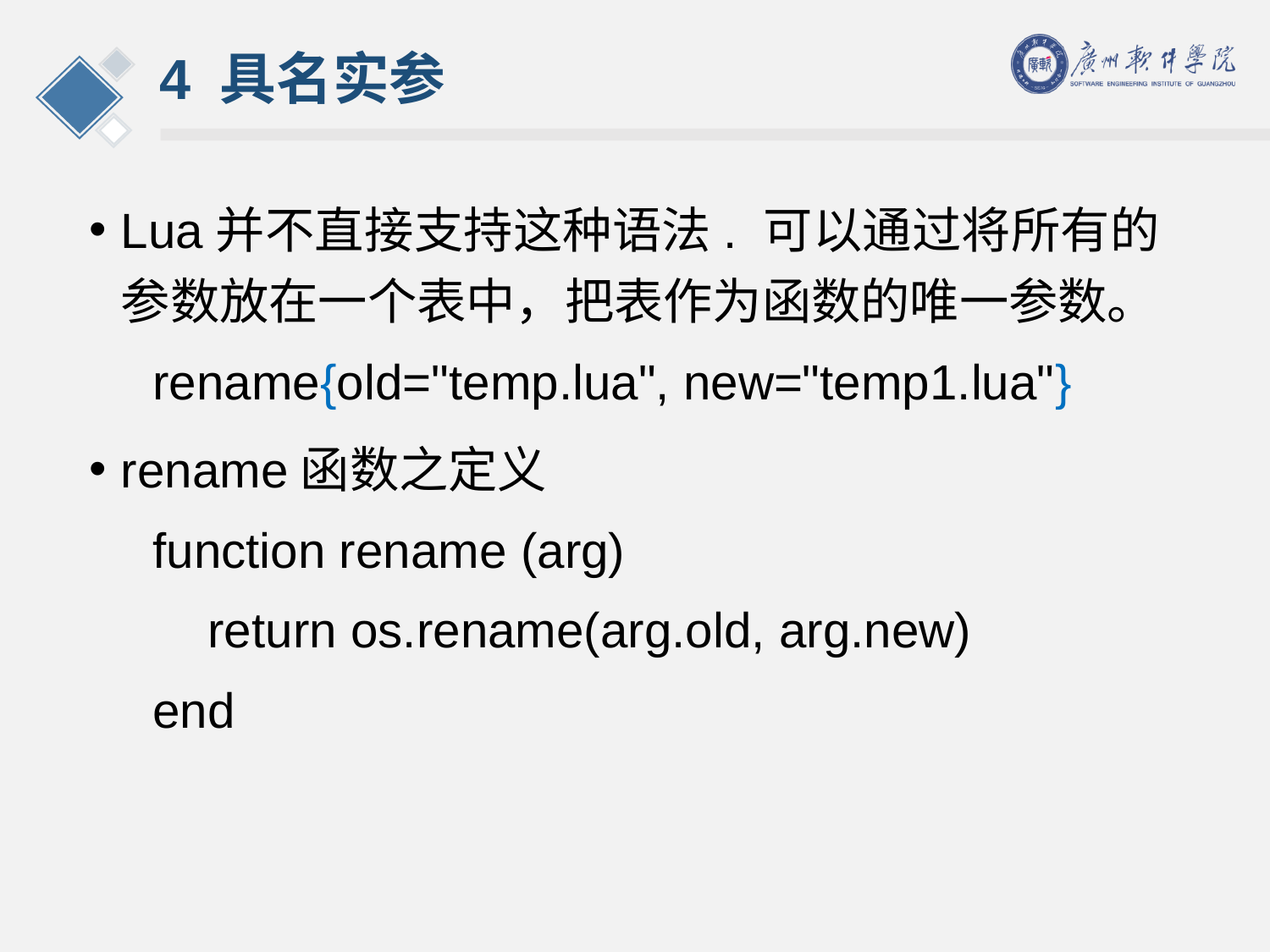

# 4 具名实参
Lua并不直接支持这种语法. 可以通过将所有的参数放在一个表中，把表作为函数的唯一参数。
rename{old="temp.lua", new="temp1.lua"}
rename函数之定义
function rename (arg)
    return os.rename(arg.old, arg.new)
end